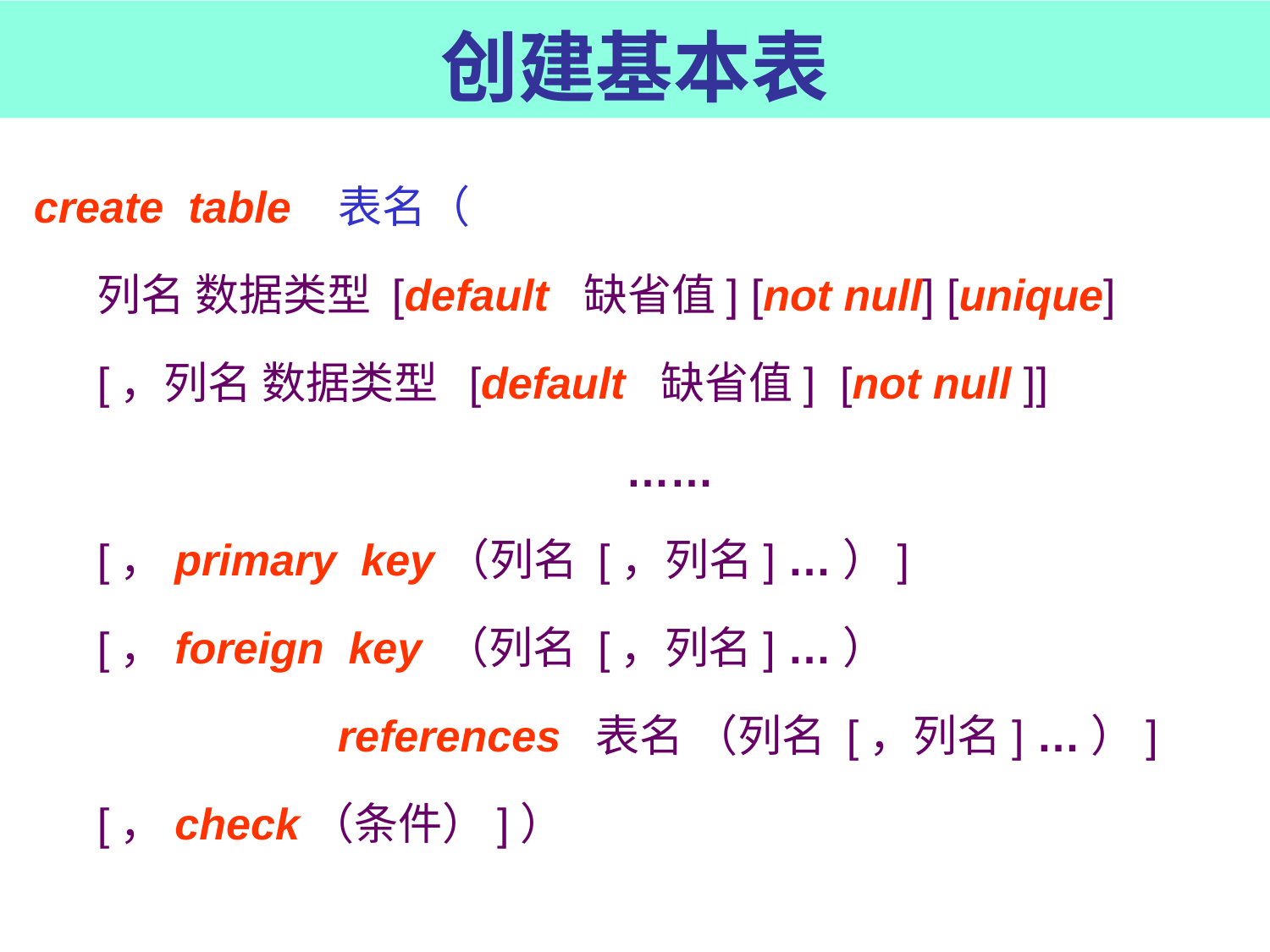

# 创建基本表
create  table   表名（
列名 数据类型 [default  缺省值] [not null] [unique]
[，列名 数据类型  [default  缺省值]  [not null ]]
……
[，primary  key（列名 [，列名] …）]
[，foreign  key （列名 [，列名] …）
		      references  表名 （列名 [，列名] …）]
[，check（条件）]）